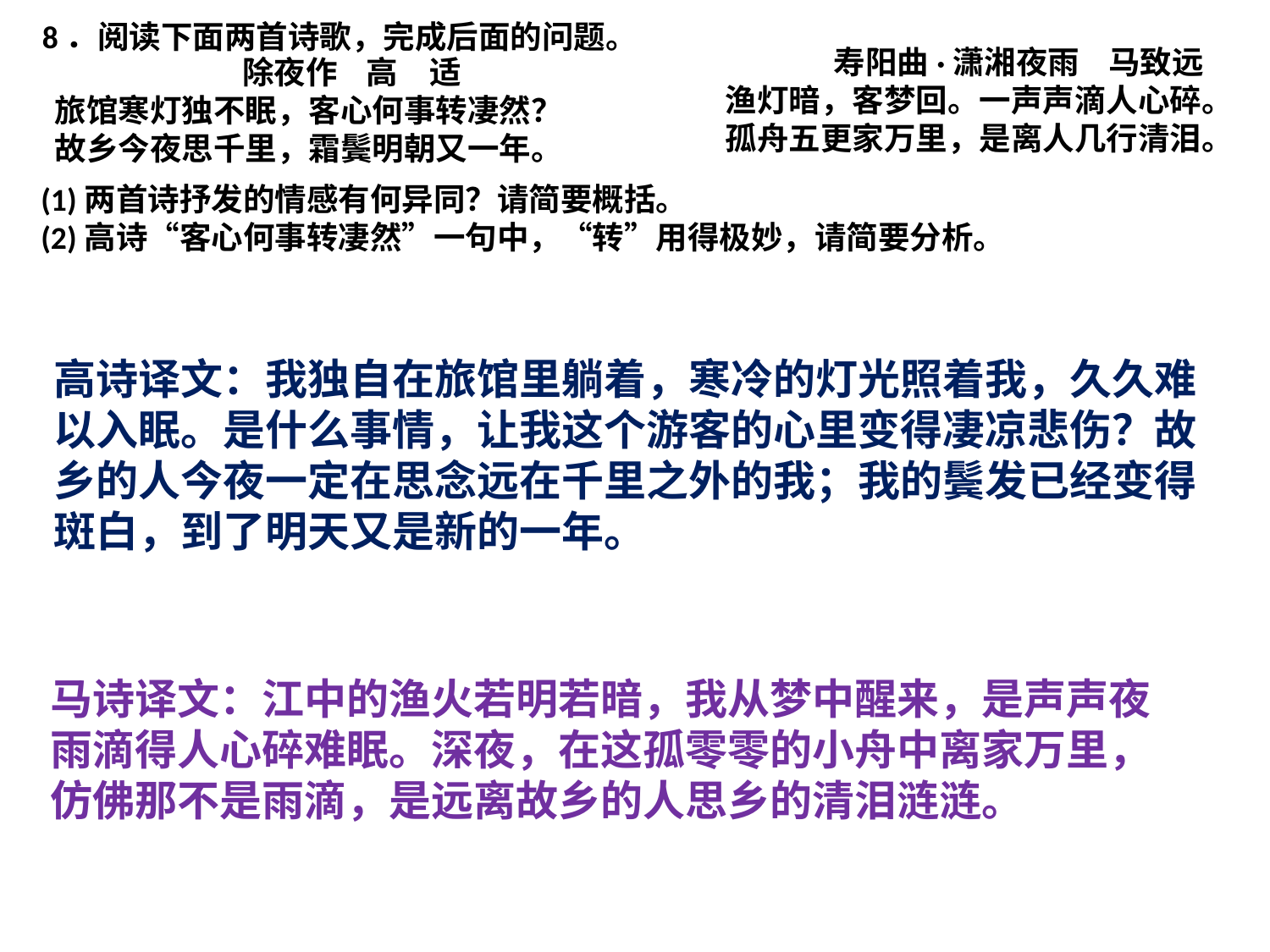

8．阅读下面两首诗歌，完成后面的问题。
              寿阳曲·潇湘夜雨    马致远
渔灯暗，客梦回。一声声滴人心碎。
孤舟五更家万里，是离人几行清泪。
                         除夜作    高　适
旅馆寒灯独不眠，客心何事转凄然？
故乡今夜思千里，霜鬓明朝又一年。
(1)两首诗抒发的情感有何异同？请简要概括。
(2)高诗“客心何事转凄然”一句中，“转”用得极妙，请简要分析。
高诗译文：我独自在旅馆里躺着，寒冷的灯光照着我，久久难以入眠。是什么事情，让我这个游客的心里变得凄凉悲伤？故乡的人今夜一定在思念远在千里之外的我；我的鬓发已经变得斑白，到了明天又是新的一年。
马诗译文：江中的渔火若明若暗，我从梦中醒来，是声声夜雨滴得人心碎难眠。深夜，在这孤零零的小舟中离家万里，仿佛那不是雨滴，是远离故乡的人思乡的清泪涟涟。